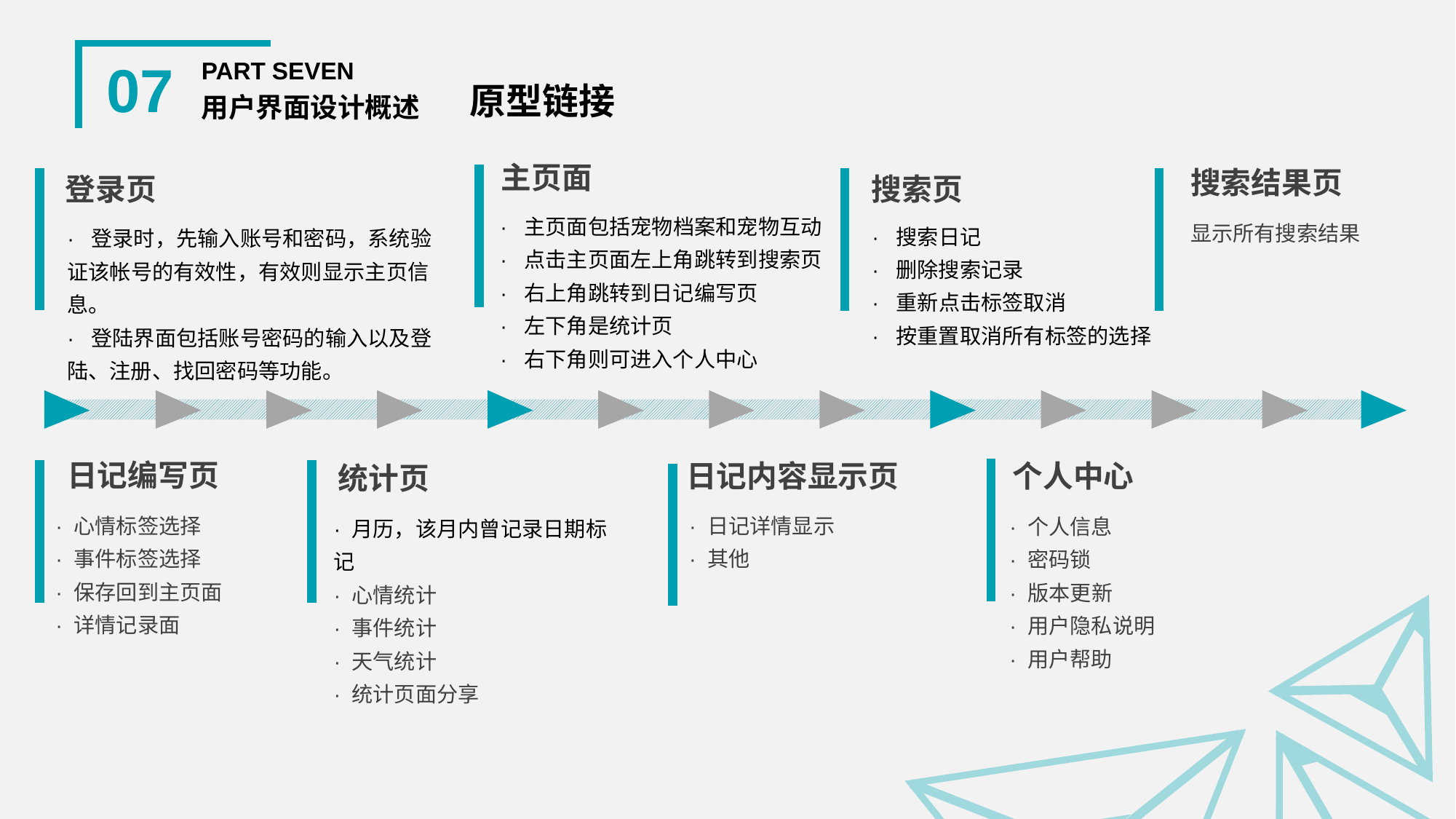

07
PART SEVEN
原型链接
用户界面设计概述
主页面
搜索结果页
登录页
搜索页
·  主页面包括宠物档案和宠物互动
·  点击主页面左上角跳转到搜索页
·  右上角跳转到日记编写页
·  左下角是统计页
·  右下角则可进入个人中心
显示所有搜索结果
·  搜索日记
·  删除搜索记录
·  重新点击标签取消
·  按重置取消所有标签的选择
·  登录时，先输入账号和密码，系统验证该帐号的有效性，有效则显示主页信息。
·  登陆界面包括账号密码的输入以及登陆、注册、找回密码等功能。

日记编写页
日记内容显示页
个人中心
统计页
· 心情标签选择
· 事件标签选择
· 保存回到主页面
· 详情记录面
· 日记详情显示
· 其他
· 个人信息
· 密码锁
· 版本更新
· 用户隐私说明
· 用户帮助
· 月历，该月内曾记录日期标记
· 心情统计
· 事件统计
· 天气统计
· 统计页面分享